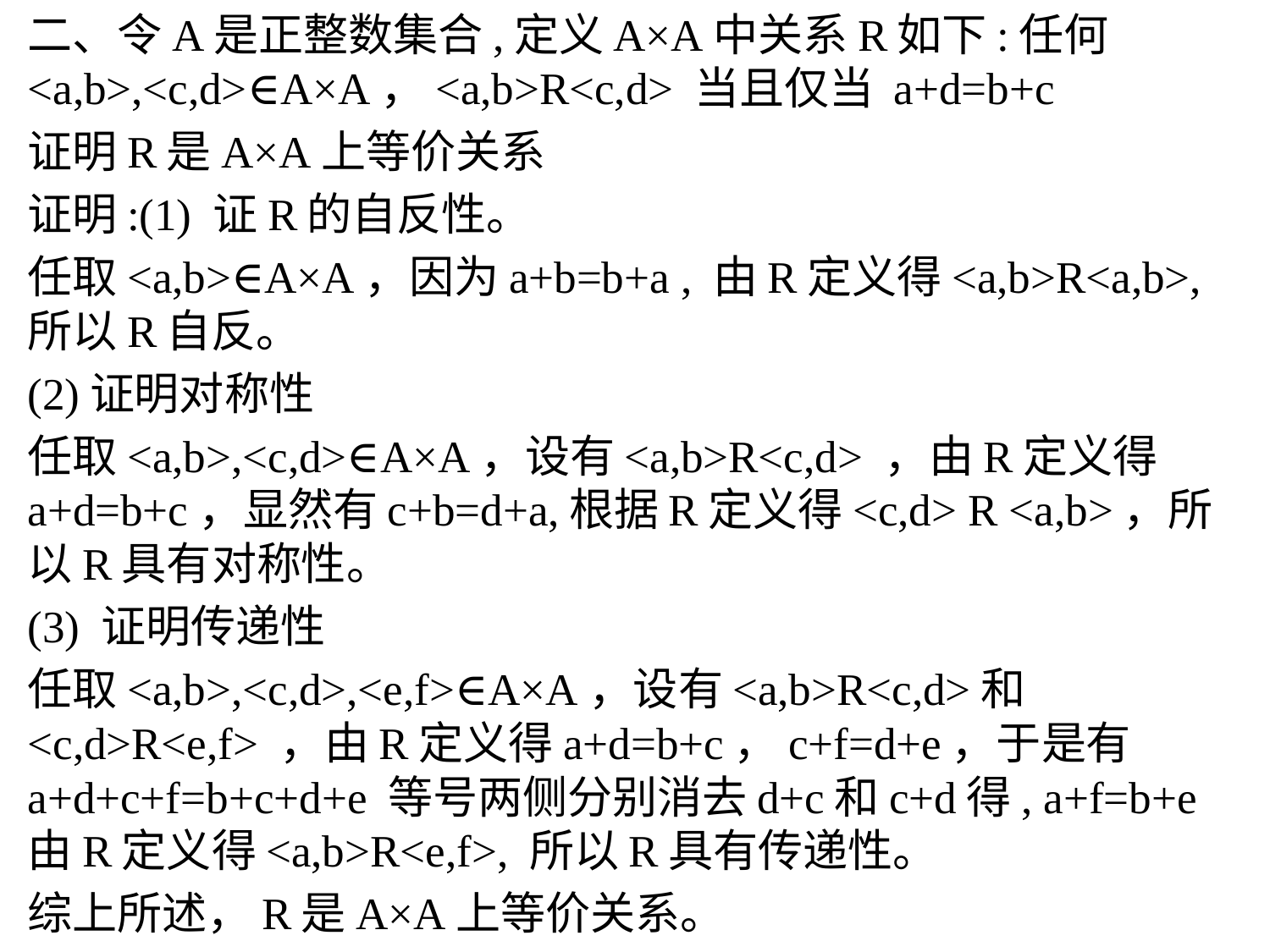

二、令A是正整数集合,定义A×A中关系R如下:任何<a,b>,<c,d>∈A×A，<a,b>R<c,d> 当且仅当 a+d=b+c
证明R是A×A上等价关系
证明:(1) 证R的自反性。
任取<a,b>∈A×A，因为a+b=b+a , 由R定义得<a,b>R<a,b>, 所以R自反。
(2)证明对称性
任取<a,b>,<c,d>∈A×A，设有<a,b>R<c,d> ，由R定义得a+d=b+c，显然有c+b=d+a,根据R定义得<c,d> R <a,b>，所以R具有对称性。
(3) 证明传递性
任取<a,b>,<c,d>,<e,f>∈A×A，设有<a,b>R<c,d>和<c,d>R<e,f> ，由R定义得a+d=b+c，c+f=d+e，于是有 a+d+c+f=b+c+d+e 等号两侧分别消去d+c和c+d得, a+f=b+e 由R定义得<a,b>R<e,f>, 所以R具有传递性。
综上所述，R是A×A上等价关系。